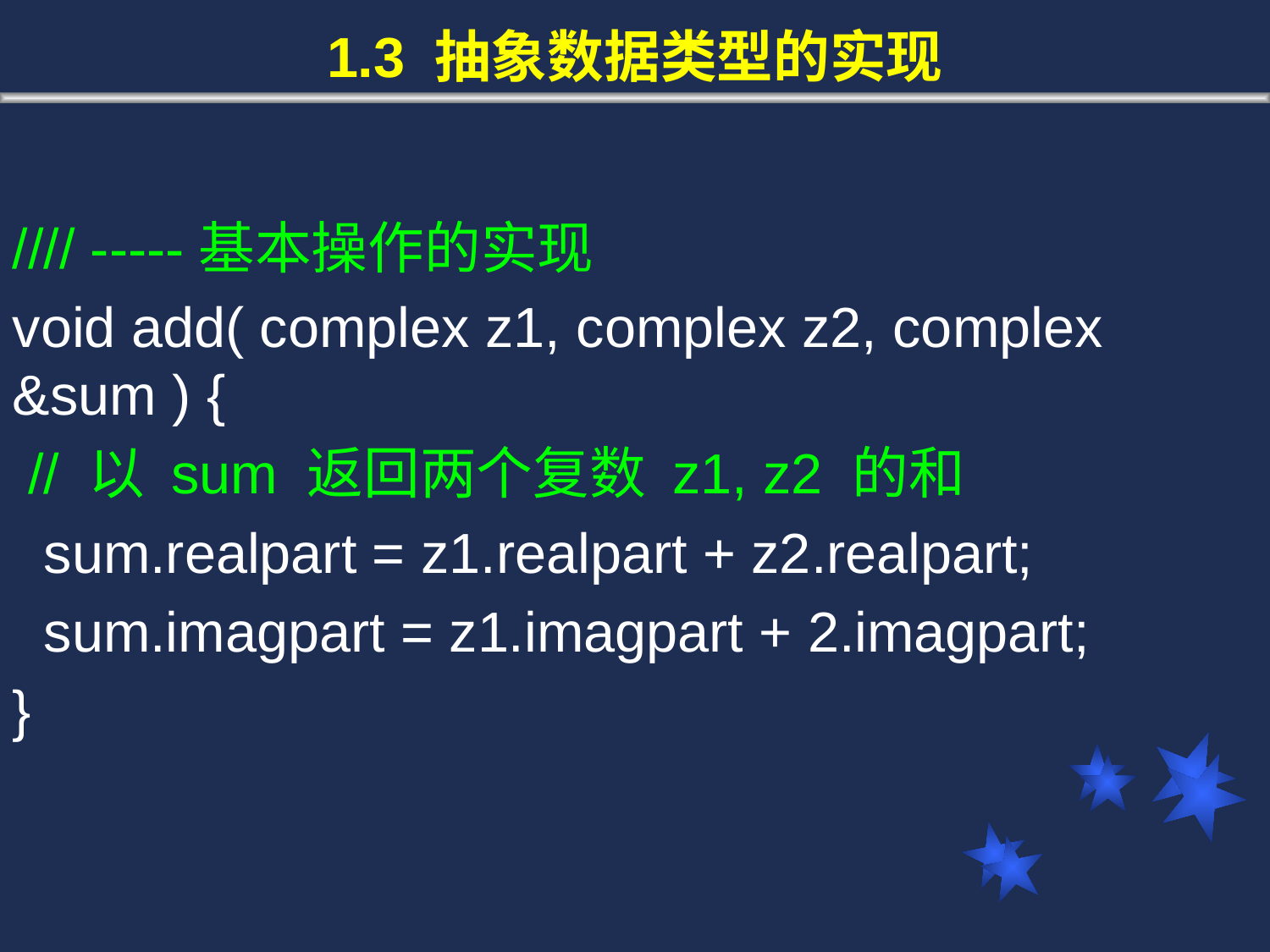

# 1.3 抽象数据类型的实现
//// -----基本操作的实现
void add( complex z1, complex z2, complex  &sum ) {
 // 以 sum 返回两个复数 z1, z2 的和
  sum.realpart = z1.realpart + z2.realpart;
  sum.imagpart = z1.imagpart + 2.imagpart;
}